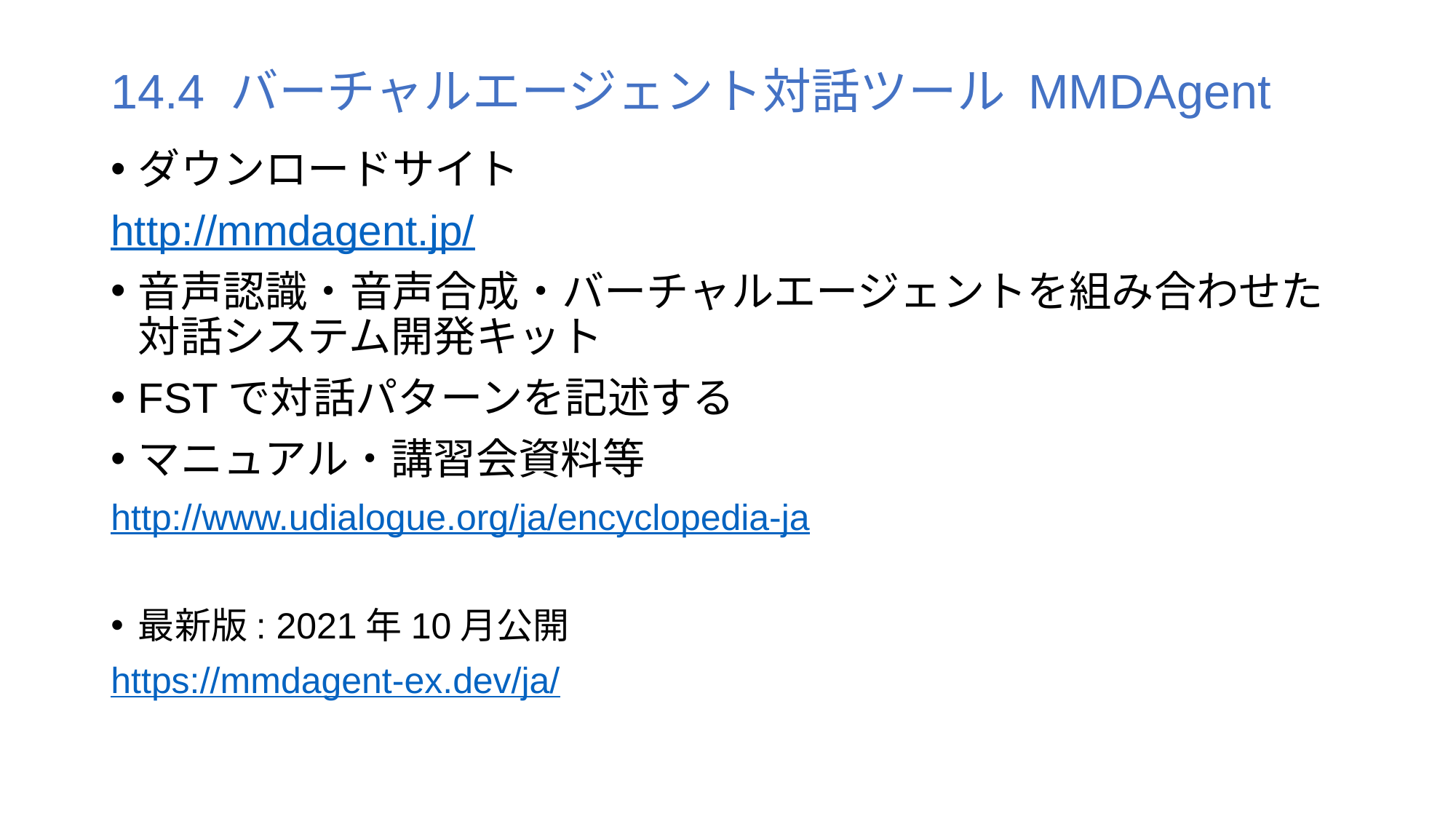

# 14.4 バーチャルエージェント対話ツール MMDAgent
ダウンロードサイト
http://mmdagent.jp/
音声認識・音声合成・バーチャルエージェントを組み合わせた対話システム開発キット
FSTで対話パターンを記述する
マニュアル・講習会資料等
http://www.udialogue.org/ja/encyclopedia-ja

最新版: 2021年10月公開
https://mmdagent-ex.dev/ja/